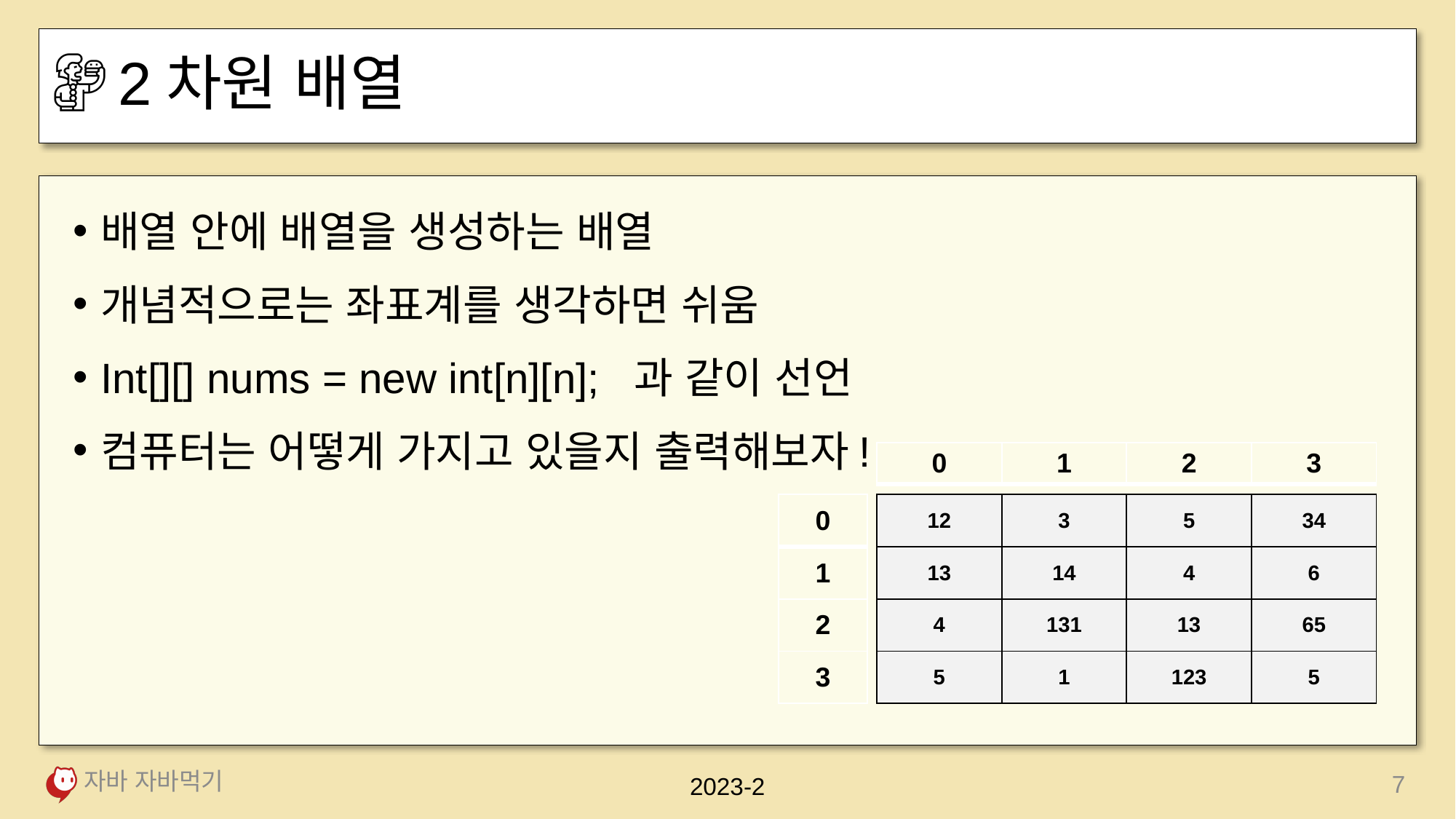

# 2차원 배열
배열 안에 배열을 생성하는 배열
개념적으로는 좌표계를 생각하면 쉬움
Int[][] nums = new int[n][n];  과 같이 선언
컴퓨터는 어떻게 가지고 있을지 출력해보자!

| 0 | 1 | 2 | 3 |
| --- | --- | --- | --- |
| 0 |
| --- |
| 1 |
| 2 |
| 3 |
| 12 | 3 | 5 | 34 |
| --- | --- | --- | --- |
| 13 | 14 | 4 | 6 |
| 4 | 131 | 13 | 65 |
| 5 | 1 | 123 | 5 |
자바 자바먹기
7